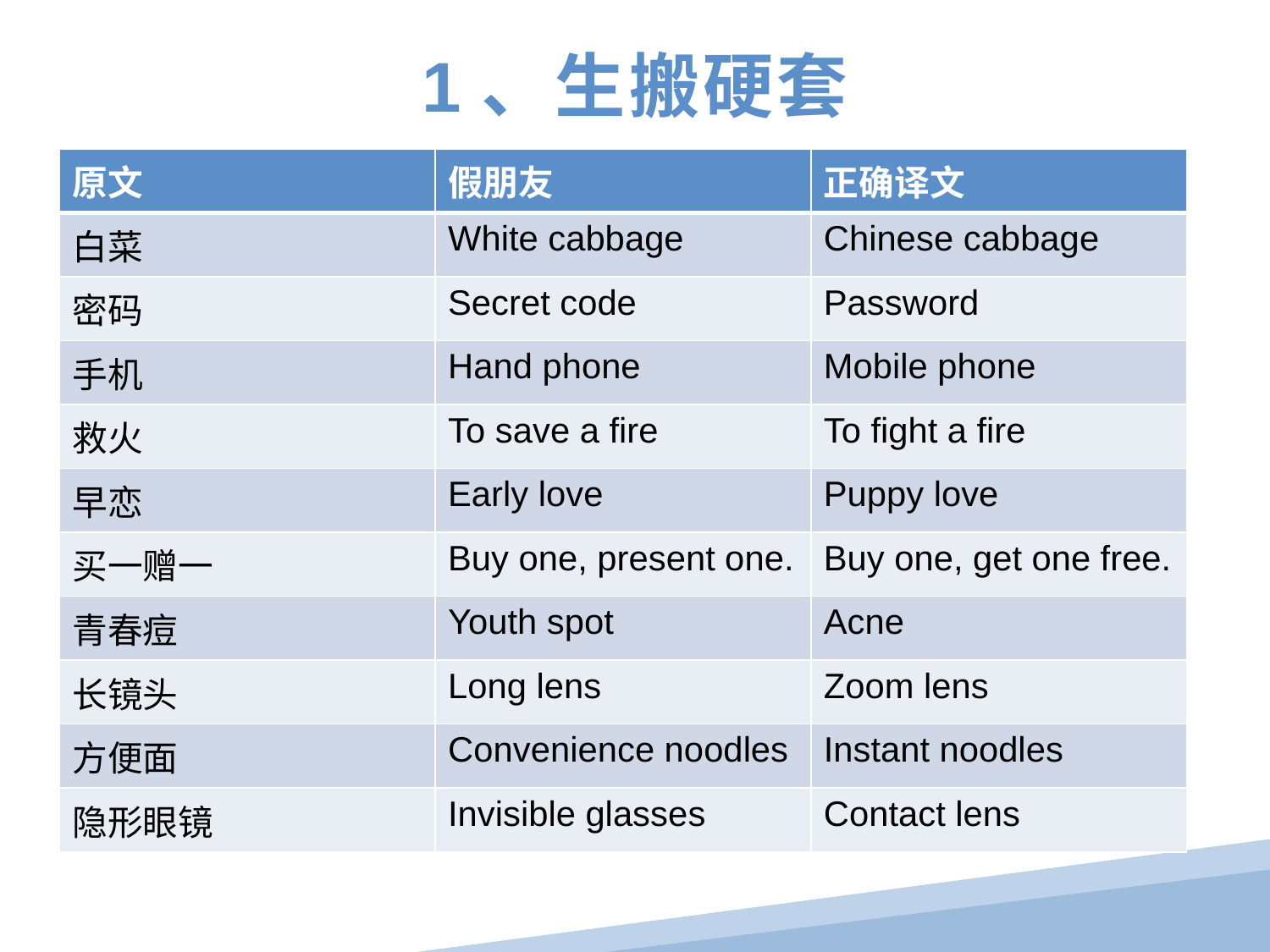

1、生搬硬套
| 原文 | 假朋友 | 正确译文 |
| --- | --- | --- |
| 白菜 | White cabbage | Chinese cabbage |
| 密码 | Secret code | Password |
| 手机 | Hand phone | Mobile phone |
| 救火 | To save a fire | To fight a fire |
| 早恋 | Early love | Puppy love |
| 买一赠一 | Buy one, present one. | Buy one, get one free. |
| 青春痘 | Youth spot | Acne |
| 长镜头 | Long lens | Zoom lens |
| 方便面 | Convenience noodles | Instant noodles |
| 隐形眼镜 | Invisible glasses | Contact lens |